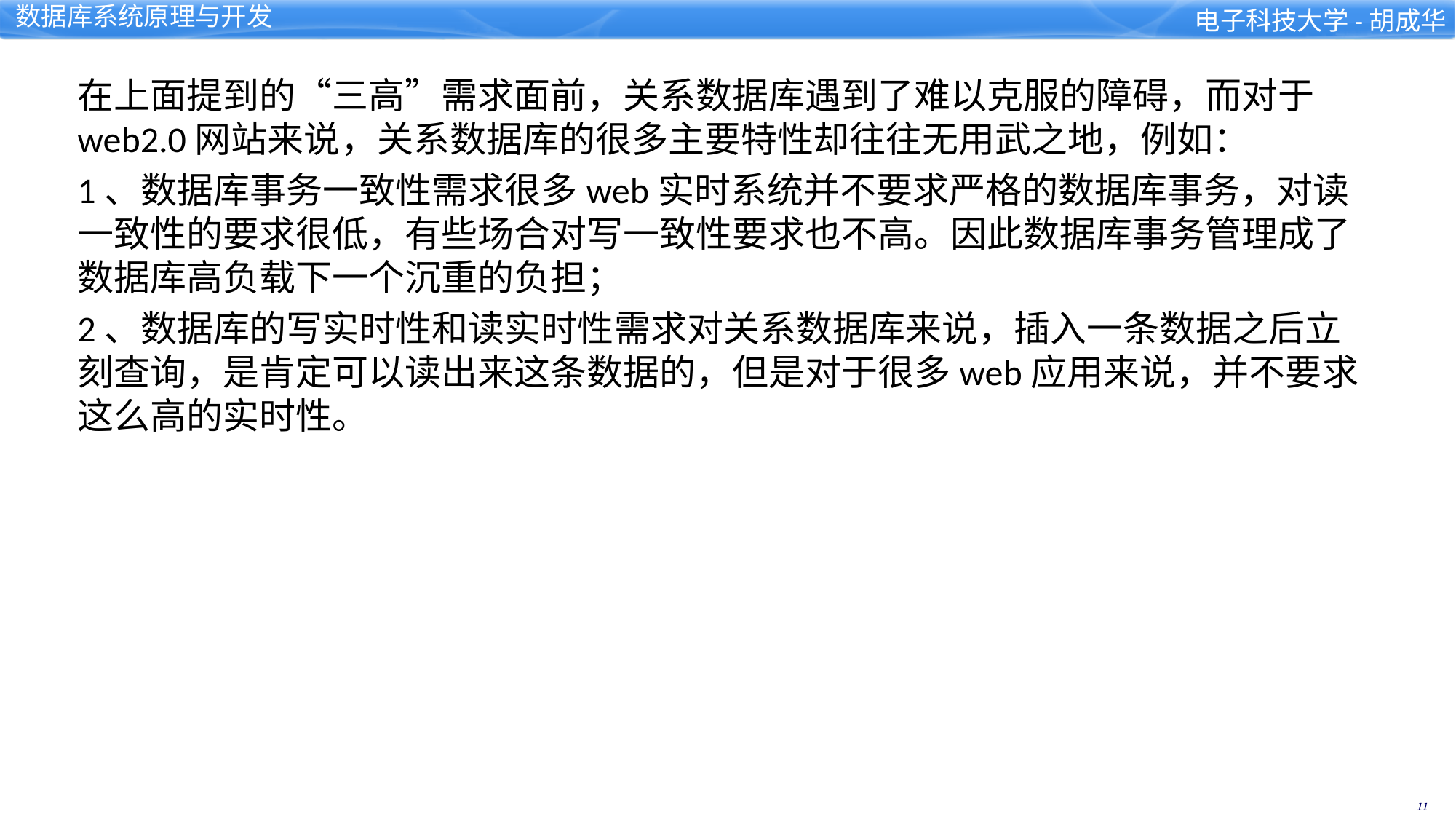

在上面提到的“三高”需求面前，关系数据库遇到了难以克服的障碍，而对于     web2.0网站来说，关系数据库的很多主要特性却往往无用武之地，例如：
1、数据库事务一致性需求很多web实时系统并不要求严格的数据库事务，对读一致性的要求很低，有些场合对写一致性要求也不高。因此数据库事务管理成了数据库高负载下一个沉重的负担；
2、数据库的写实时性和读实时性需求对关系数据库来说，插入一条数据之后立刻查询，是肯定可以读出来这条数据的，但是对于很多web应用来说，并不要求这么高的实时性。